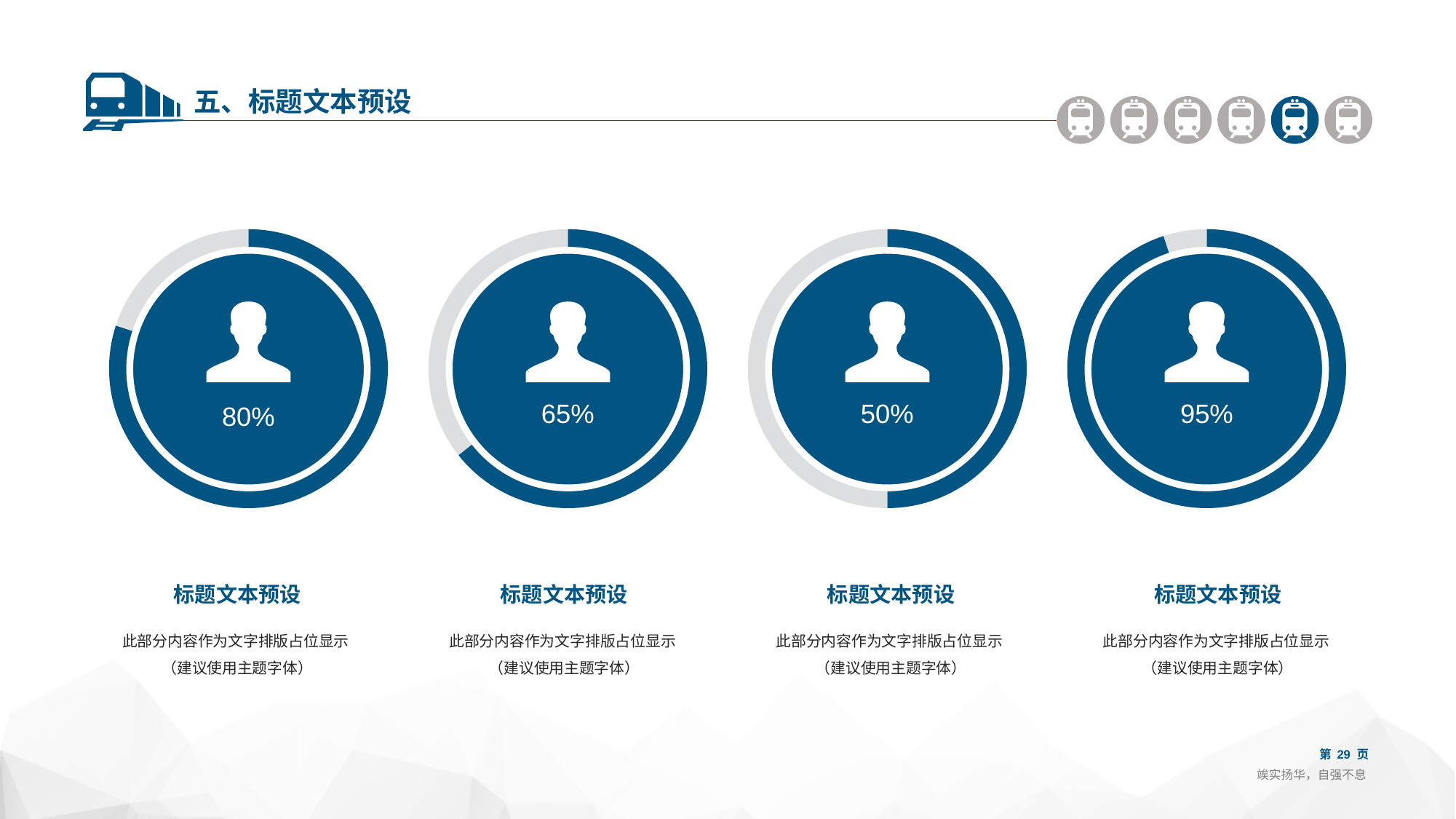

五、标题文本预设

### Chart

| Category | Region 1 |
|---|---|
| Active | 80.0 |
| non Active | 20.0 |

### Chart

| Category | Region 1 |
|---|---|
| Active | 65.0 |
| non Active | 36.0 |

### Chart

| Category | Region 1 |
|---|---|
| Active | 50.0 |
| non Active | 50.0 |

### Chart

| Category | Region 1 |
|---|---|
| Active | 95.0 |
| non Active | 5.0 |

80%
65%
50%
95%
标题文本预设
此部分内容作为文字排版占位显示
（建议使用主题字体）
标题文本预设
此部分内容作为文字排版占位显示
（建议使用主题字体）
标题文本预设
此部分内容作为文字排版占位显示
（建议使用主题字体）
标题文本预设
此部分内容作为文字排版占位显示
（建议使用主题字体）
第 29 页
竢实扬华，自强不息